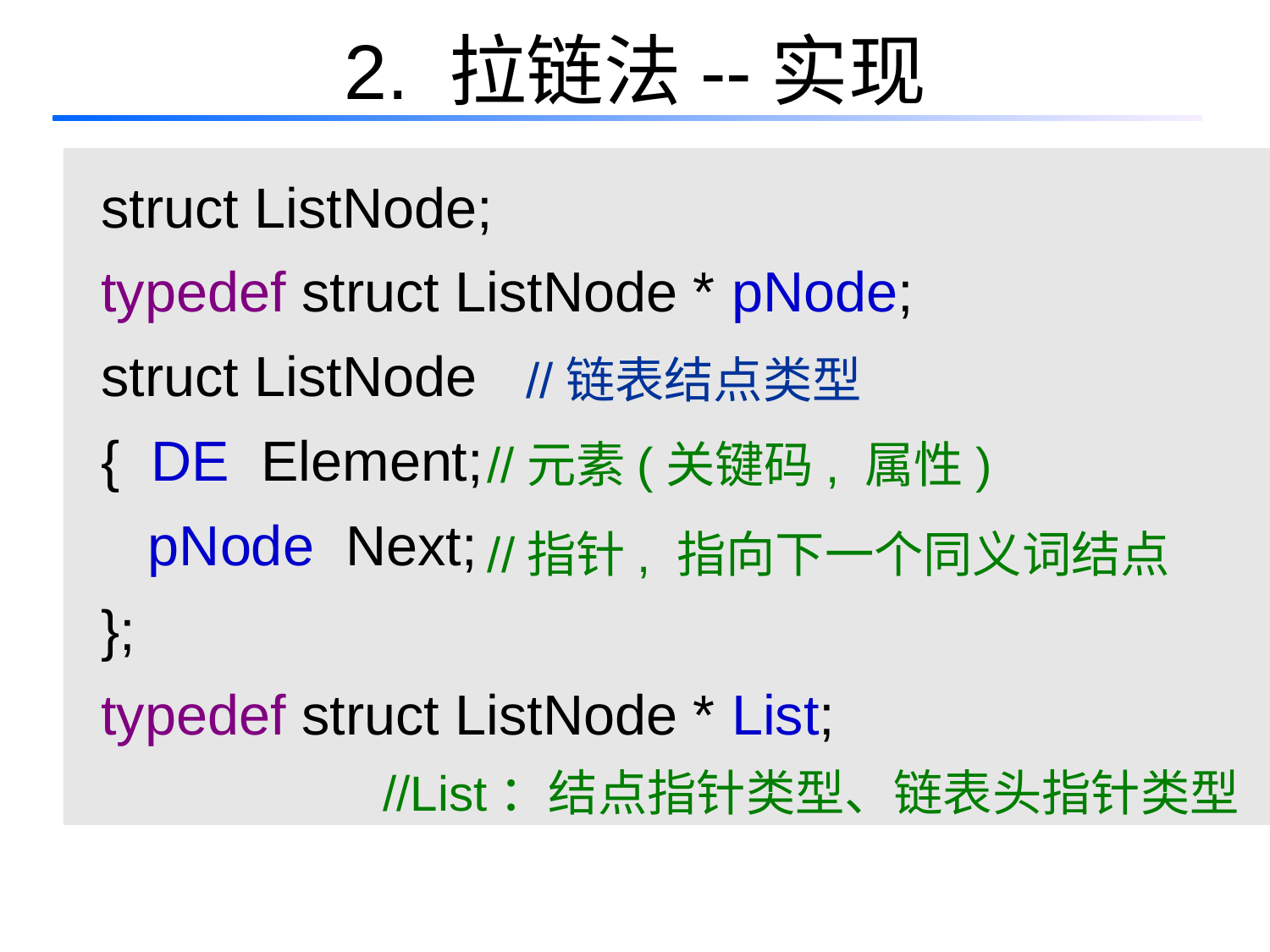

# 2. 拉链法--实现

struct ListNode;
typedef struct ListNode * pNode;
struct ListNode
{  DE  Element;
   pNode  Next;
};
typedef struct ListNode * List;
//链表结点类型
//元素(关键码, 属性)
//指针, 指向下一个同义词结点
//List：结点指针类型、链表头指针类型